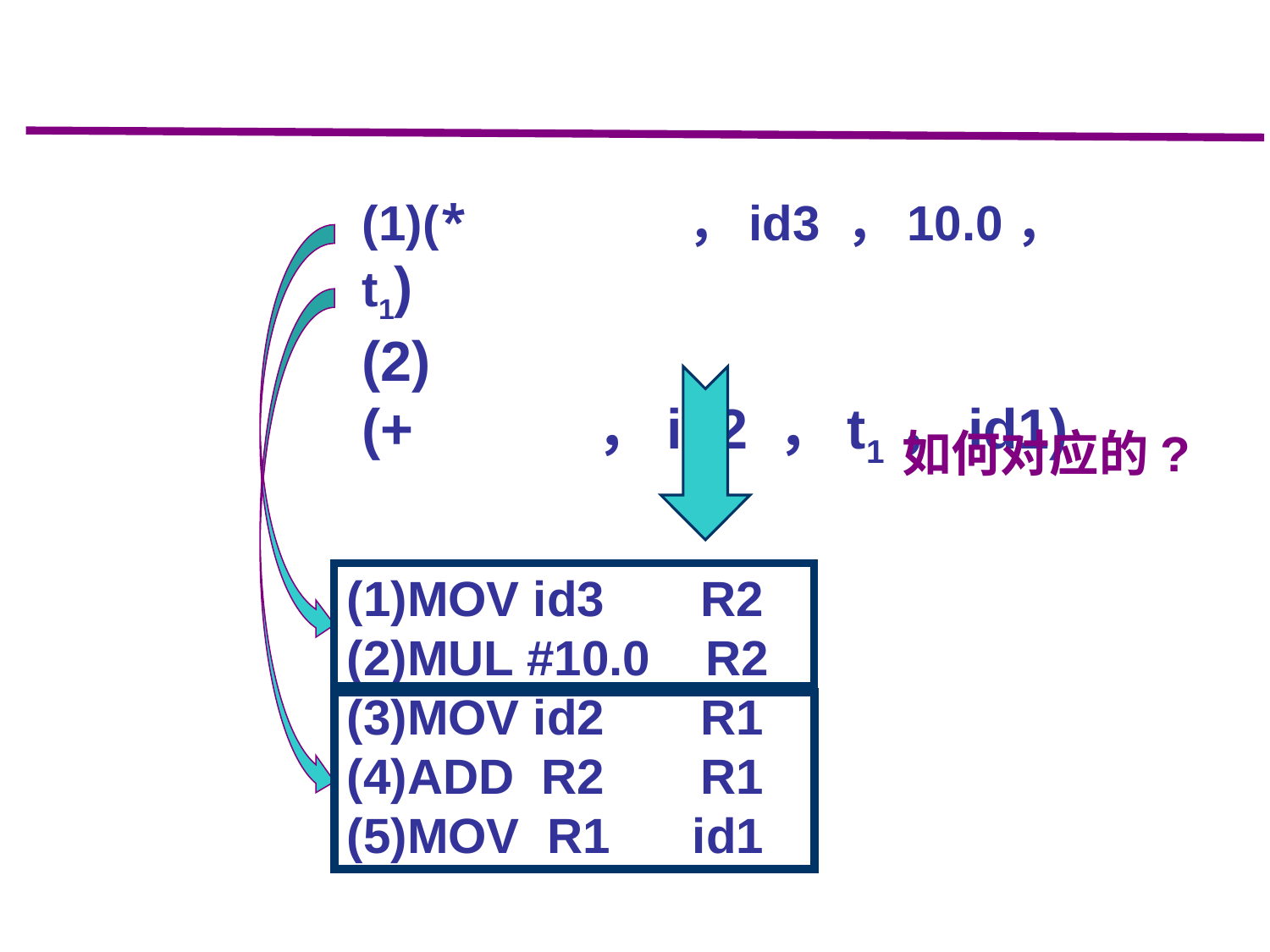

(1)(*       ，id3 ，10.0，t1)
(2)(+     ，id2 ，t1，id1)

如何对应的?
(1)MOV id3       R2
(2)MUL #10.0    R2
(3)MOV id2       R1
(4)ADD  R2       R1
(5)MOV  R1      id1